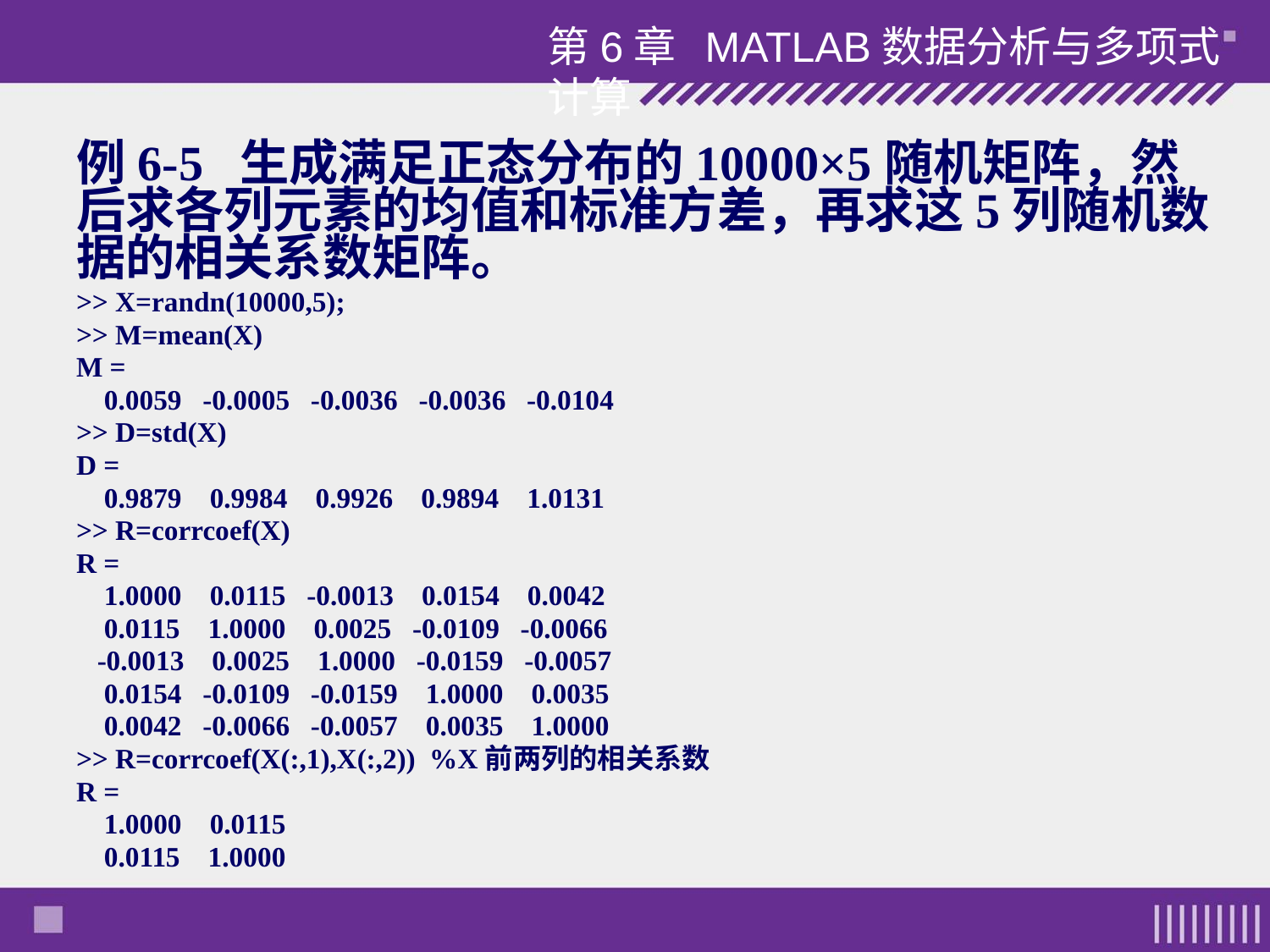

第6章  MATLAB数据分析与多项式计算
例6-5  生成满足正态分布的10000×5随机矩阵，然后求各列元素的均值和标准方差，再求这5列随机数据的相关系数矩阵。
>> X=randn(10000,5);
>> M=mean(X)
M =
    0.0059   -0.0005   -0.0036   -0.0036   -0.0104
>> D=std(X)
D =
    0.9879    0.9984    0.9926    0.9894    1.0131
>> R=corrcoef(X)
R =
    1.0000    0.0115   -0.0013    0.0154    0.0042
    0.0115    1.0000    0.0025   -0.0109   -0.0066
   -0.0013    0.0025    1.0000   -0.0159   -0.0057
    0.0154   -0.0109   -0.0159    1.0000    0.0035
    0.0042   -0.0066   -0.0057    0.0035    1.0000
>> R=corrcoef(X(:,1),X(:,2))  %X前两列的相关系数
R =
    1.0000    0.0115
    0.0115    1.0000